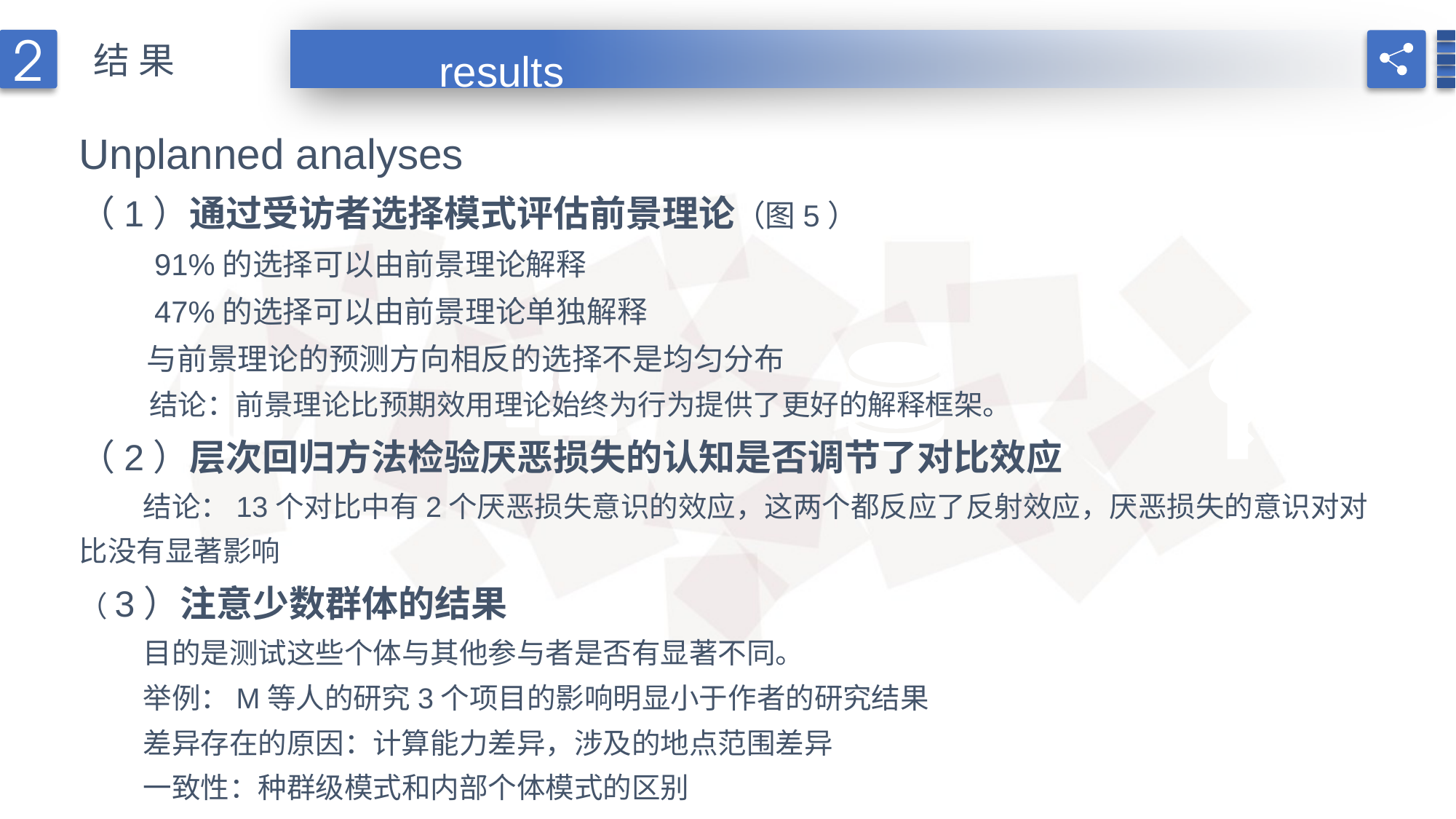

2

结果
results
Unplanned analyses
（1）通过受访者选择模式评估前景理论（图5）
         91%的选择可以由前景理论解释
         47%的选择可以由前景理论单独解释
         与前景理论的预测方向相反的选择不是均匀分布
          结论：前景理论比预期效用理论始终为行为提供了更好的解释框架。
（2）层次回归方法检验厌恶损失的认知是否调节了对比效应
         结论：13个对比中有2个厌恶损失意识的效应，这两个都反应了反射效应，厌恶损失的意识对对比没有显著影响
（3）注意少数群体的结果
         目的是测试这些个体与其他参与者是否有显著不同。
         举例：M等人的研究3个项目的影响明显小于作者的研究结果
         差异存在的原因：计算能力差异，涉及的地点范围差异
         一致性：种群级模式和内部个体模式的区别